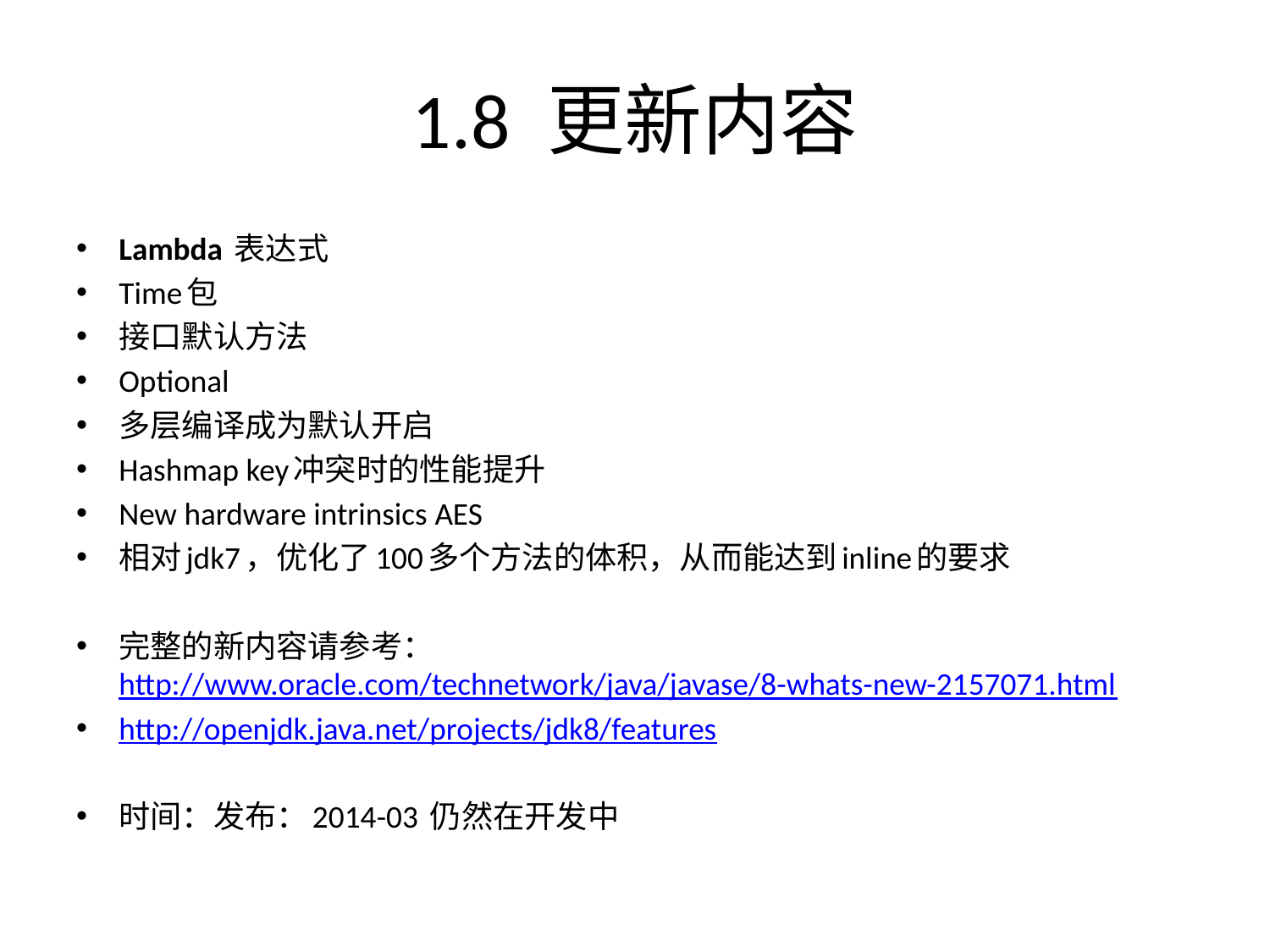

# 1.8 更新内容
Lambda 表达式
Time包
接口默认方法
Optional
多层编译成为默认开启
Hashmap key冲突时的性能提升
New hardware intrinsics AES
相对jdk7，优化了100多个方法的体积，从而能达到inline的要求

完整的新内容请参考：http://www.oracle.com/technetwork/java/javase/8-whats-new-2157071.html
http://openjdk.java.net/projects/jdk8/features

时间：发布：2014-03 仍然在开发中